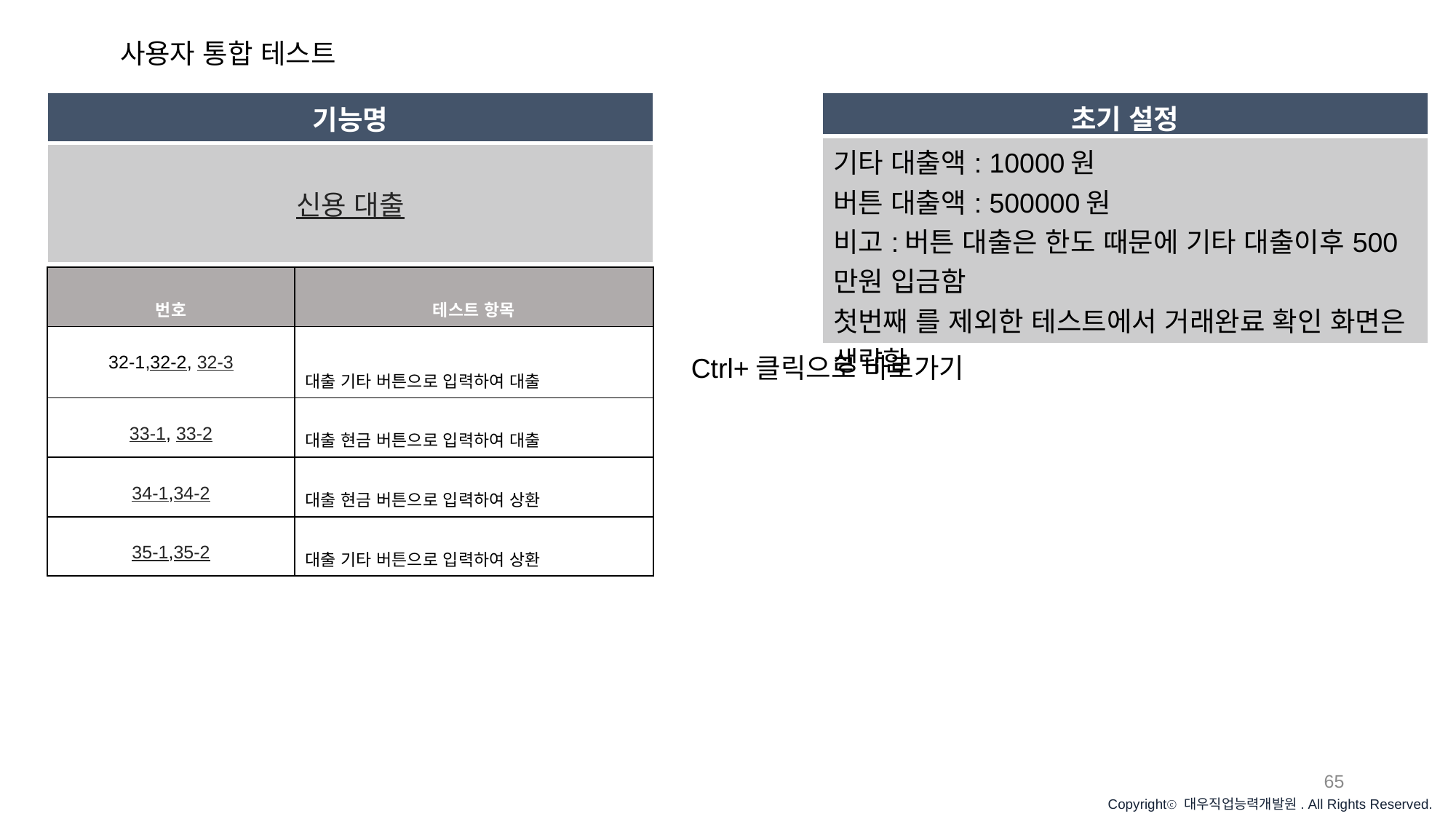

사용자 통합 테스트
| 초기 설정 |
| --- |
| 기타 대출액: 10000원 버튼 대출액: 500000원 비고:버튼 대출은 한도 때문에 기타 대출이후500만원 입금함 첫번째 를 제외한 테스트에서 거래완료 확인 화면은 생략함 |
| 기능명 |
| --- |
| 신용 대출 |
| 번호 | 테스트 항목 |
| --- | --- |
| 32-1,32-2, 32-3 | 대출 기타 버튼으로 입력하여 대출 |
| 33-1, 33-2 | 대출 현금 버튼으로 입력하여 대출 |
| 34-1,34-2 | 대출 현금 버튼으로 입력하여 상환 |
| 35-1,35-2 | 대출 기타 버튼으로 입력하여 상환 |
Ctrl+클릭으로 바로가기
65